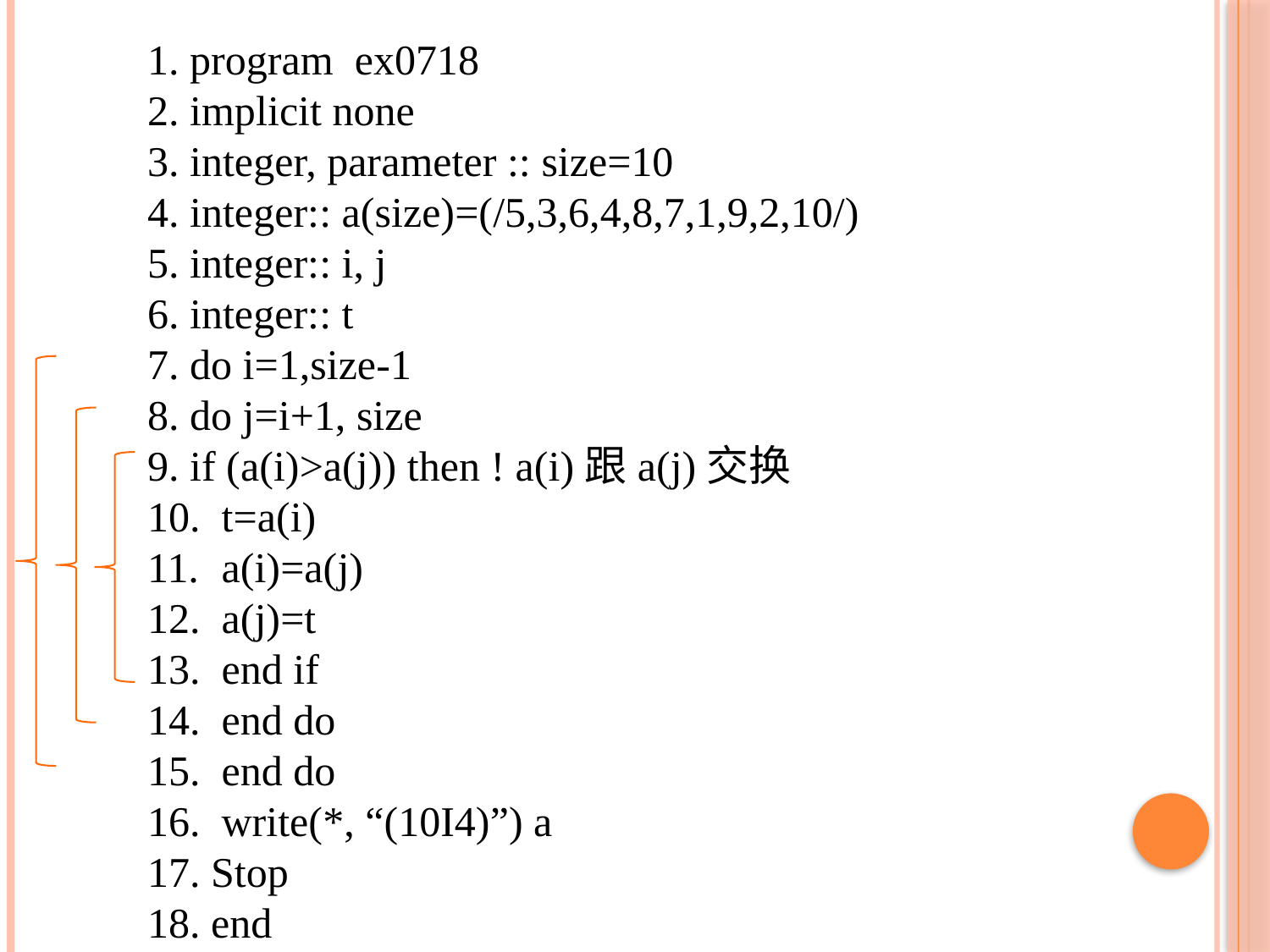

1. program  ex0718
2. implicit none
3. integer, parameter :: size=10
4. integer:: a(size)=(/5,3,6,4,8,7,1,9,2,10/)
5. integer:: i, j
6. integer:: t
7. do i=1,size-1
8. do j=i+1, size
9. if (a(i)>a(j)) then ! a(i)跟a(j)交换
 t=a(i)
 a(i)=a(j)
 a(j)=t
 end if
 end do
 end do
 write(*, “(10I4)”) a
Stop
end